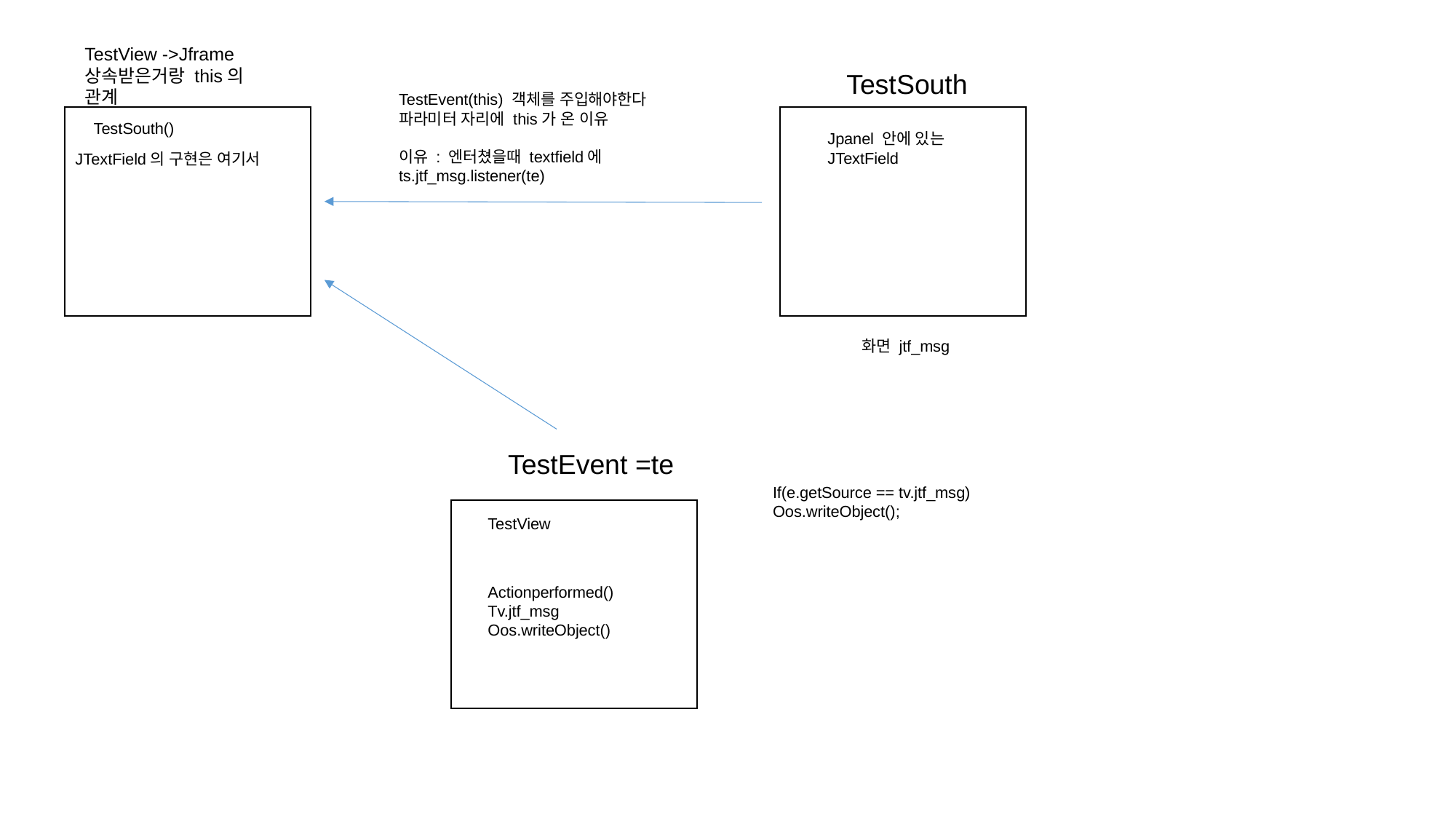

TestView ->Jframe 상속받은거랑 this의 관계
TestSouth
TestEvent(this) 객체를 주입해야한다
파라미터 자리에 this가 온 이유

이유 : 엔터쳤을때 textfield에 ts.jtf_msg.listener(te)

TestSouth()
Jpanel 안에 있는 JTextField
JTextField의 구현은 여기서
화면 jtf_msg
TestEvent =te
If(e.getSource == tv.jtf_msg)
Oos.writeObject();

TestView
Actionperformed()
Tv.jtf_msg
Oos.writeObject()